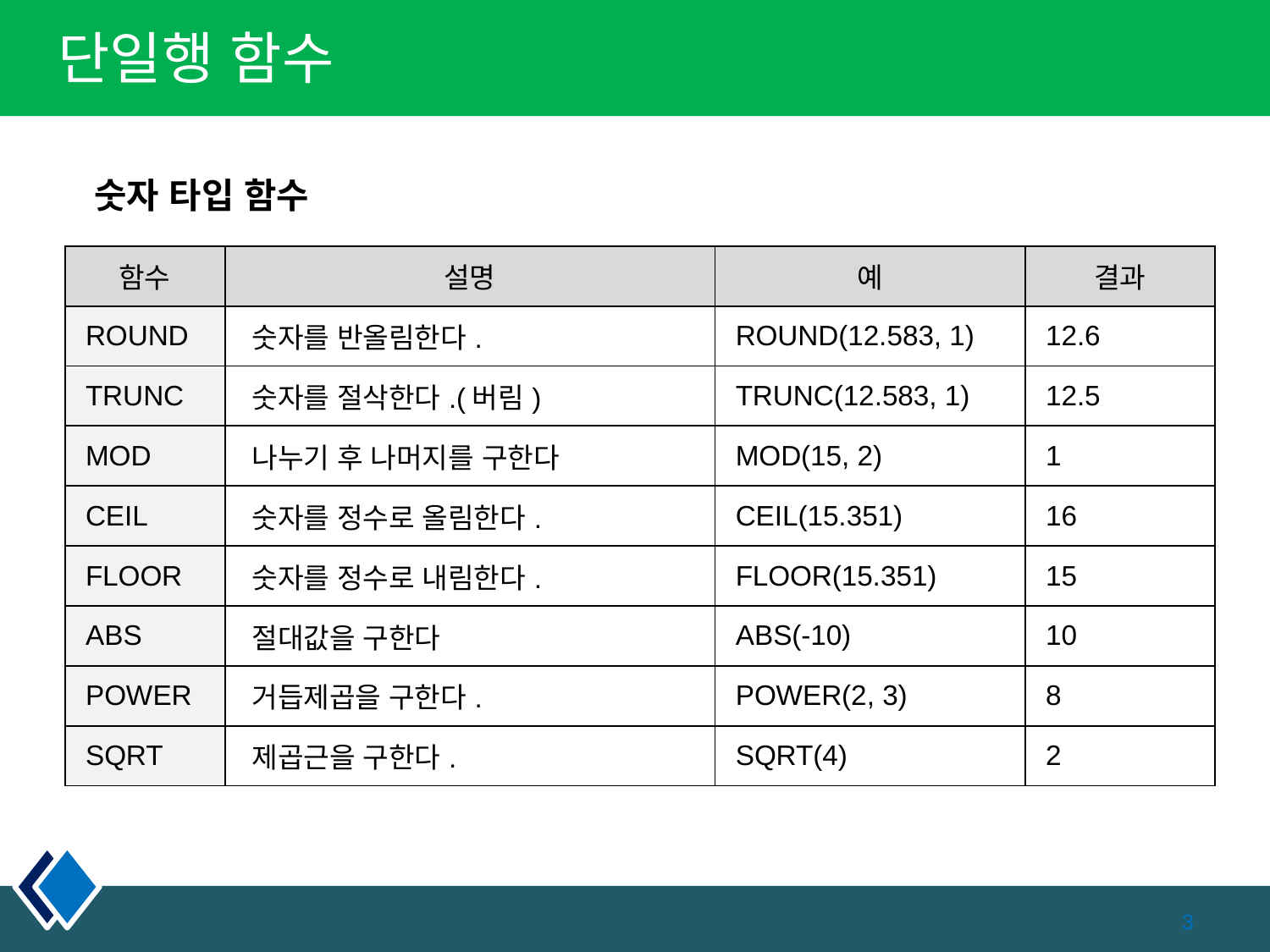

# 단일행 함수
 숫자 타입 함수
| 함수 | 설명 | 예 | 결과 |
| --- | --- | --- | --- |
| ROUND | 숫자를 반올림한다. | ROUND(12.583, 1) | 12.6 |
| TRUNC | 숫자를 절삭한다.(버림) | TRUNC(12.583, 1) | 12.5 |
| MOD | 나누기 후 나머지를 구한다 | MOD(15, 2) | 1 |
| CEIL | 숫자를 정수로 올림한다. | CEIL(15.351) | 16 |
| FLOOR | 숫자를 정수로 내림한다. | FLOOR(15.351) | 15 |
| ABS | 절대값을 구한다 | ABS(-10) | 10 |
| POWER | 거듭제곱을 구한다. | POWER(2, 3) | 8 |
| SQRT | 제곱근을 구한다. | SQRT(4) | 2 |
3